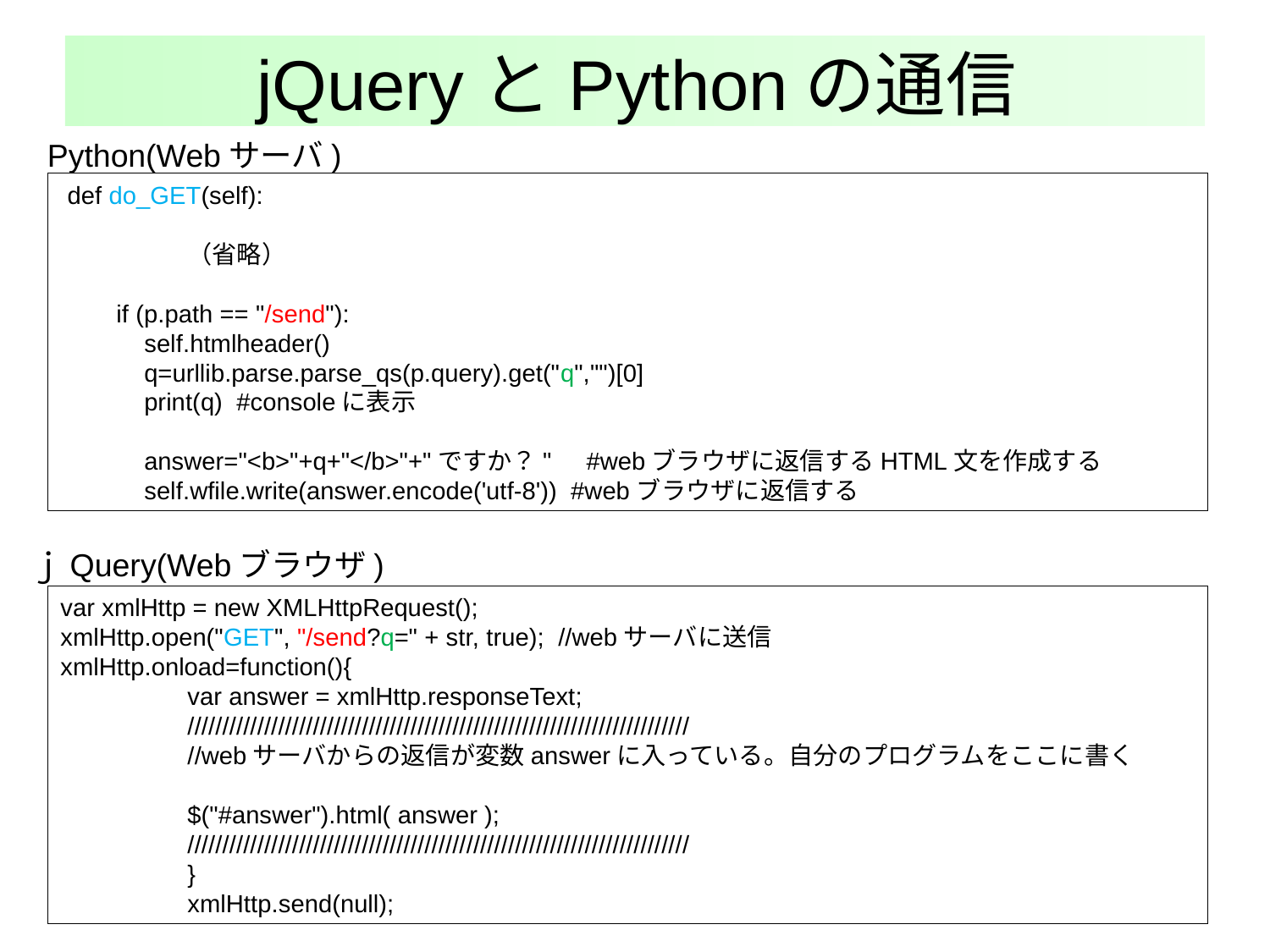

# jQueryとPythonの通信
Python(Webサーバ)
 def do_GET(self):

 　　　	（省略）

        if (p.path == "/send"):
            self.htmlheader()
            q=urllib.parse.parse_qs(p.query).get("q","")[0]
            print(q)  #consoleに表示

            answer="<b>"+q+"</b>"+"ですか？"     #webブラウザに返信するHTML文を作成する
            self.wfile.write(answer.encode('utf-8'))  #webブラウザに返信する
ｊQuery(Webブラウザ)
var xmlHttp = new XMLHttpRequest();
xmlHttp.open("GET", "/send?q=" + str, true);  //webサーバに送信
xmlHttp.onload=function(){
var answer = xmlHttp.responseText;
////////////////////////////////////////////////////////////////////////
//webサーバからの返信が変数answerに入っている。自分のプログラムをここに書く

$("#answer").html( answer );
////////////////////////////////////////////////////////////////////////
}
xmlHttp.send(null);